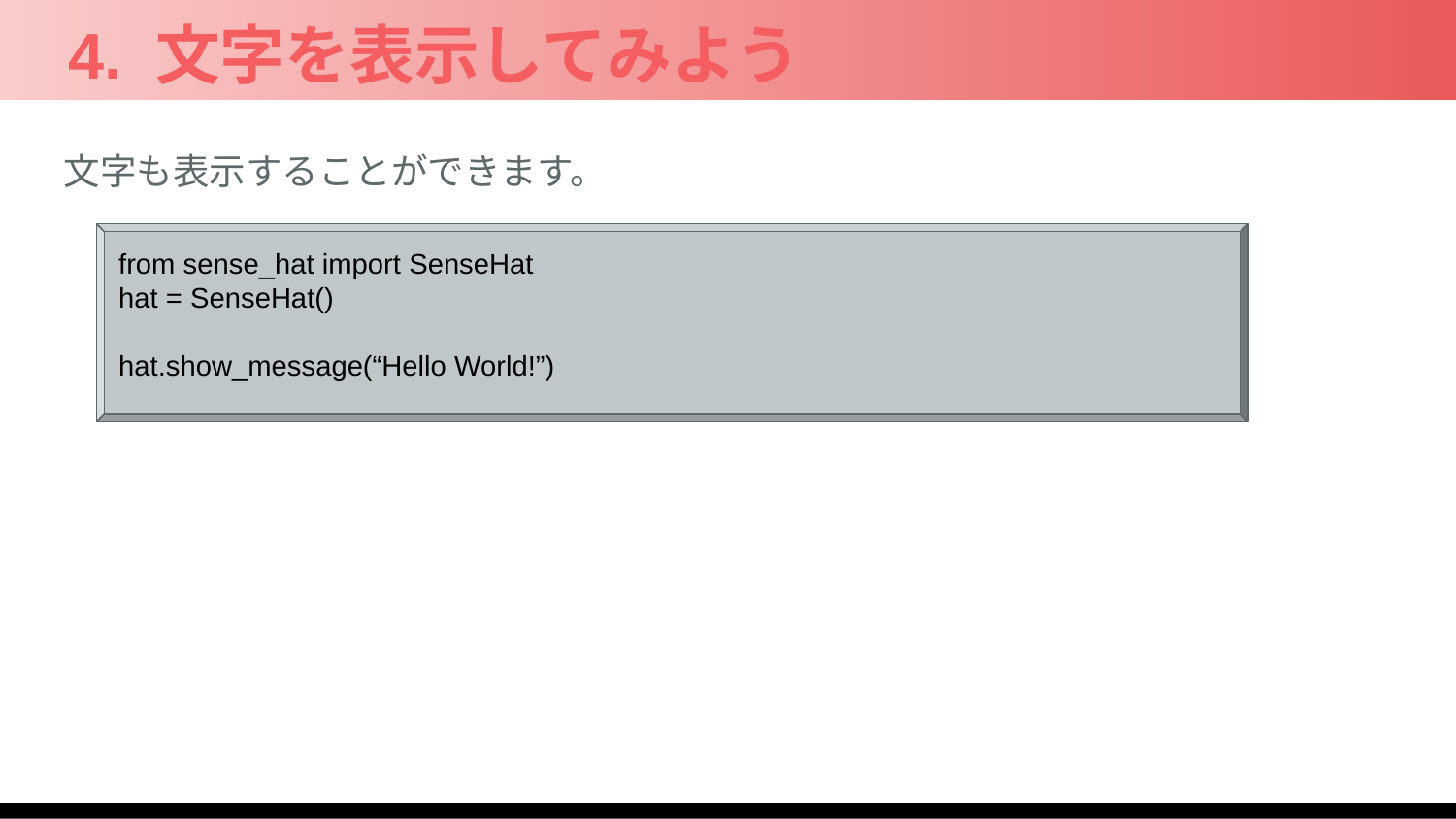

4. 文字を表示してみよう
文字も表示することができます。
from sense_hat import SenseHat
hat = SenseHat()

hat.show_message(“Hello World!”)